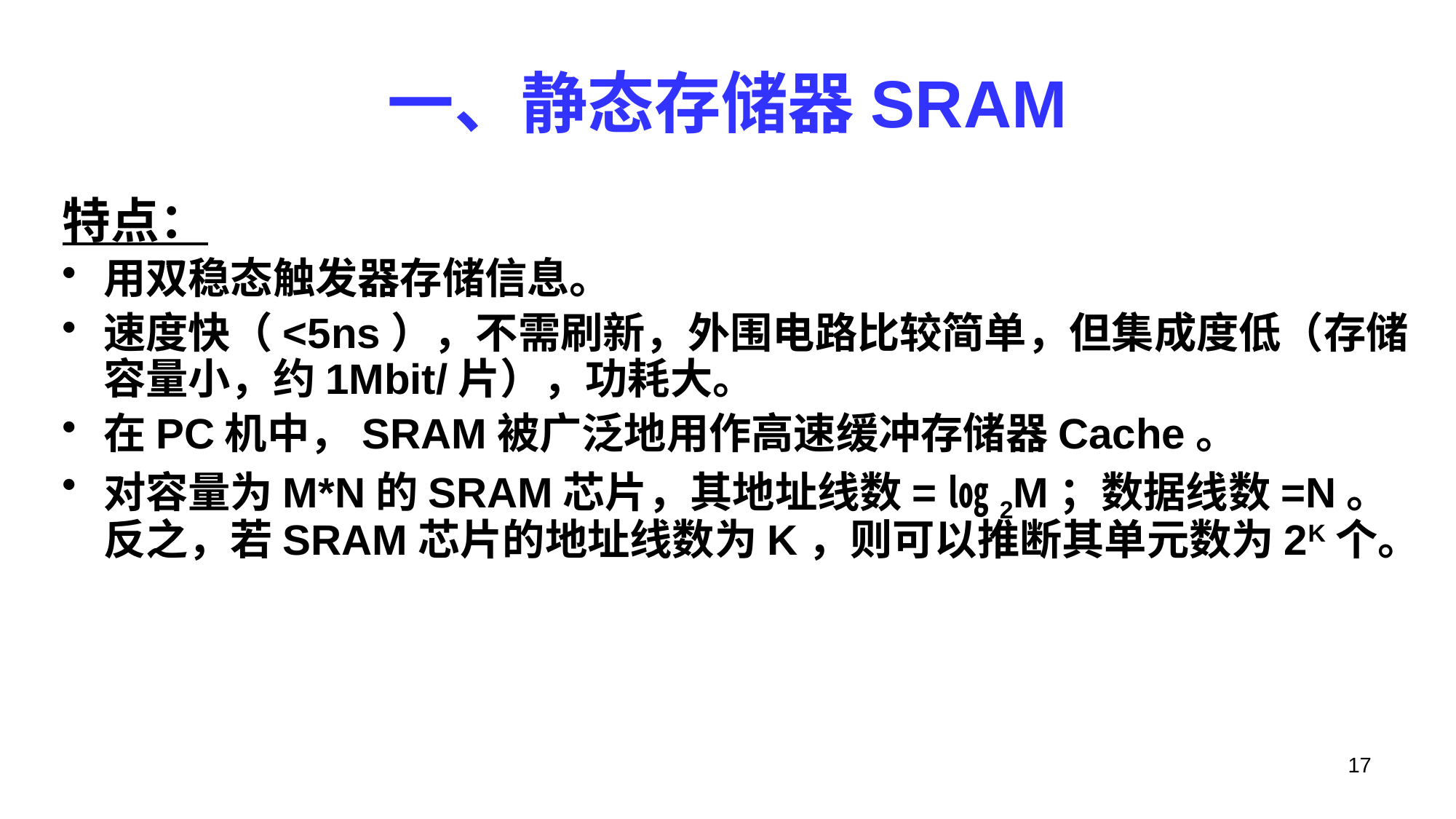

# 一、静态存储器SRAM
特点：
用双稳态触发器存储信息。
速度快（<5ns），不需刷新，外围电路比较简单，但集成度低（存储容量小，约1Mbit/片），功耗大。
在PC机中，SRAM被广泛地用作高速缓冲存储器Cache。
对容量为M*N的SRAM芯片，其地址线数=㏒2M；数据线数=N。反之，若SRAM芯片的地址线数为K，则可以推断其单元数为2K个。
17